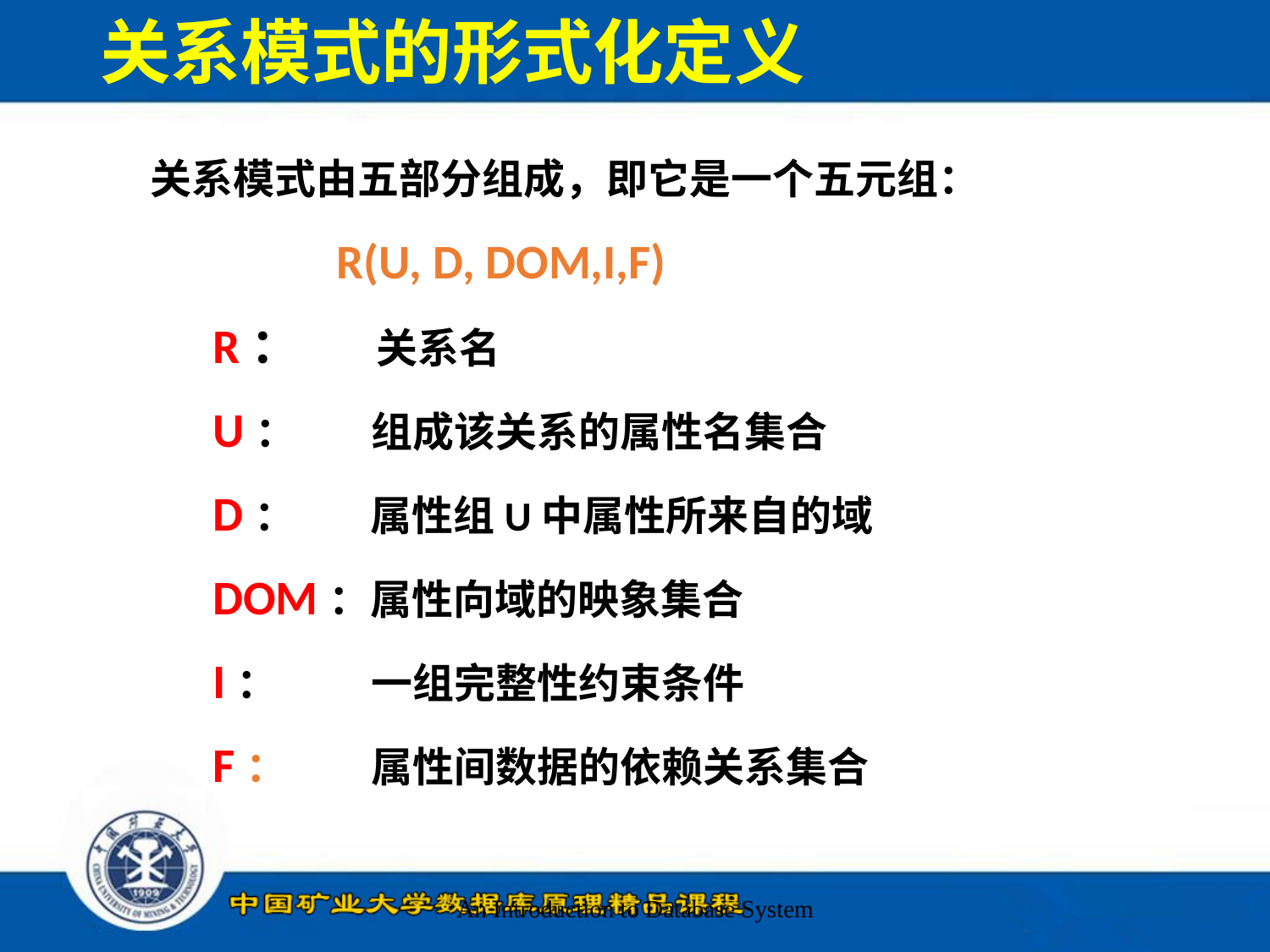

# 关系模式的形式化定义
关系模式由五部分组成，即它是一个五元组：
                    R(U, D, DOM,I,F)
R：       关系名
U：        组成该关系的属性名集合
D：        属性组U中属性所来自的域
DOM：属性向域的映象集合
I：          一组完整性约束条件
F：         属性间数据的依赖关系集合
An Introduction to Database System